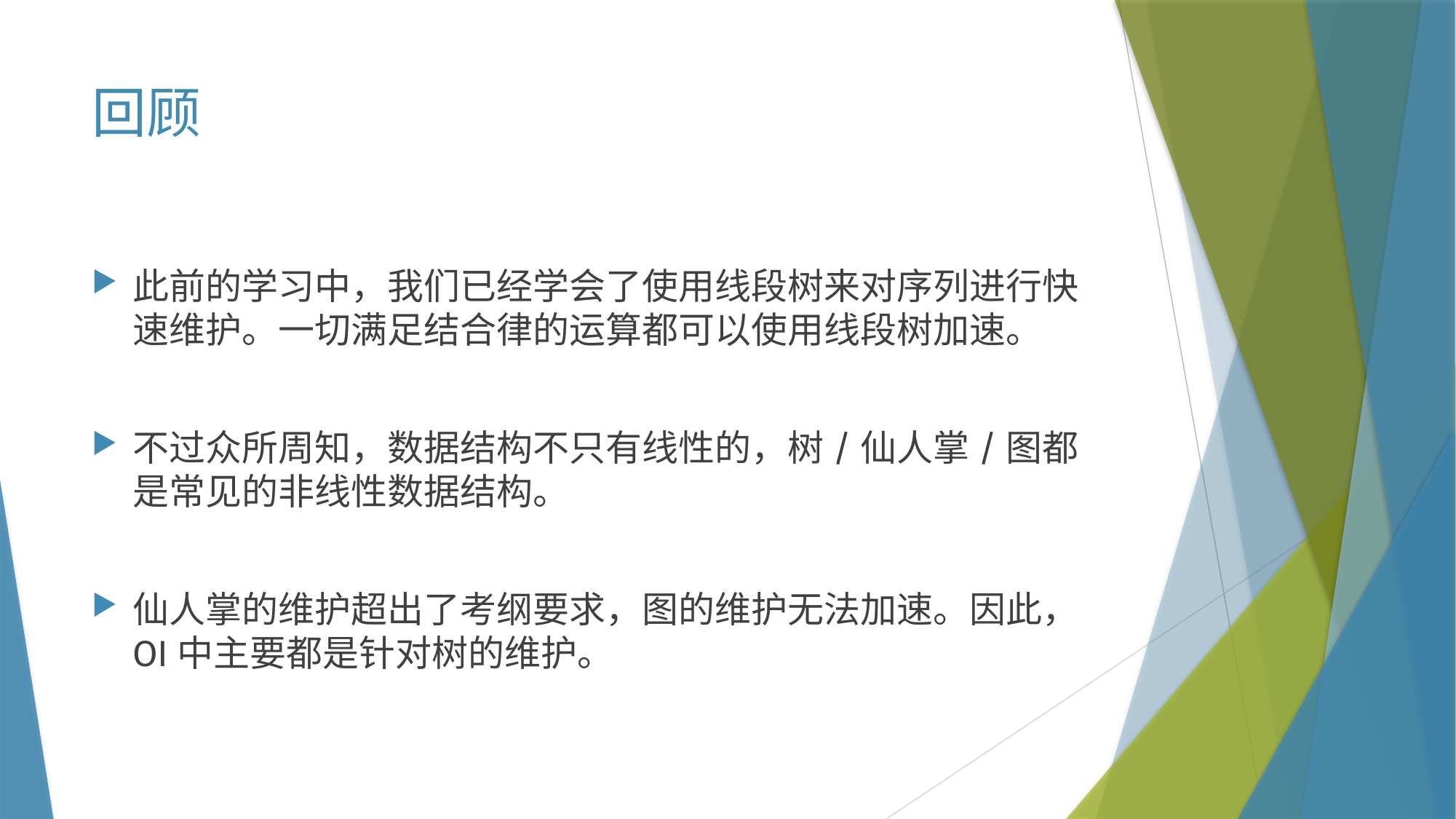

# 回顾
此前的学习中，我们已经学会了使用线段树来对序列进行快速维护。一切满足结合律的运算都可以使用线段树加速。

不过众所周知，数据结构不只有线性的，树/仙人掌/图都是常见的非线性数据结构。

仙人掌的维护超出了考纲要求，图的维护无法加速。因此，OI中主要都是针对树的维护。